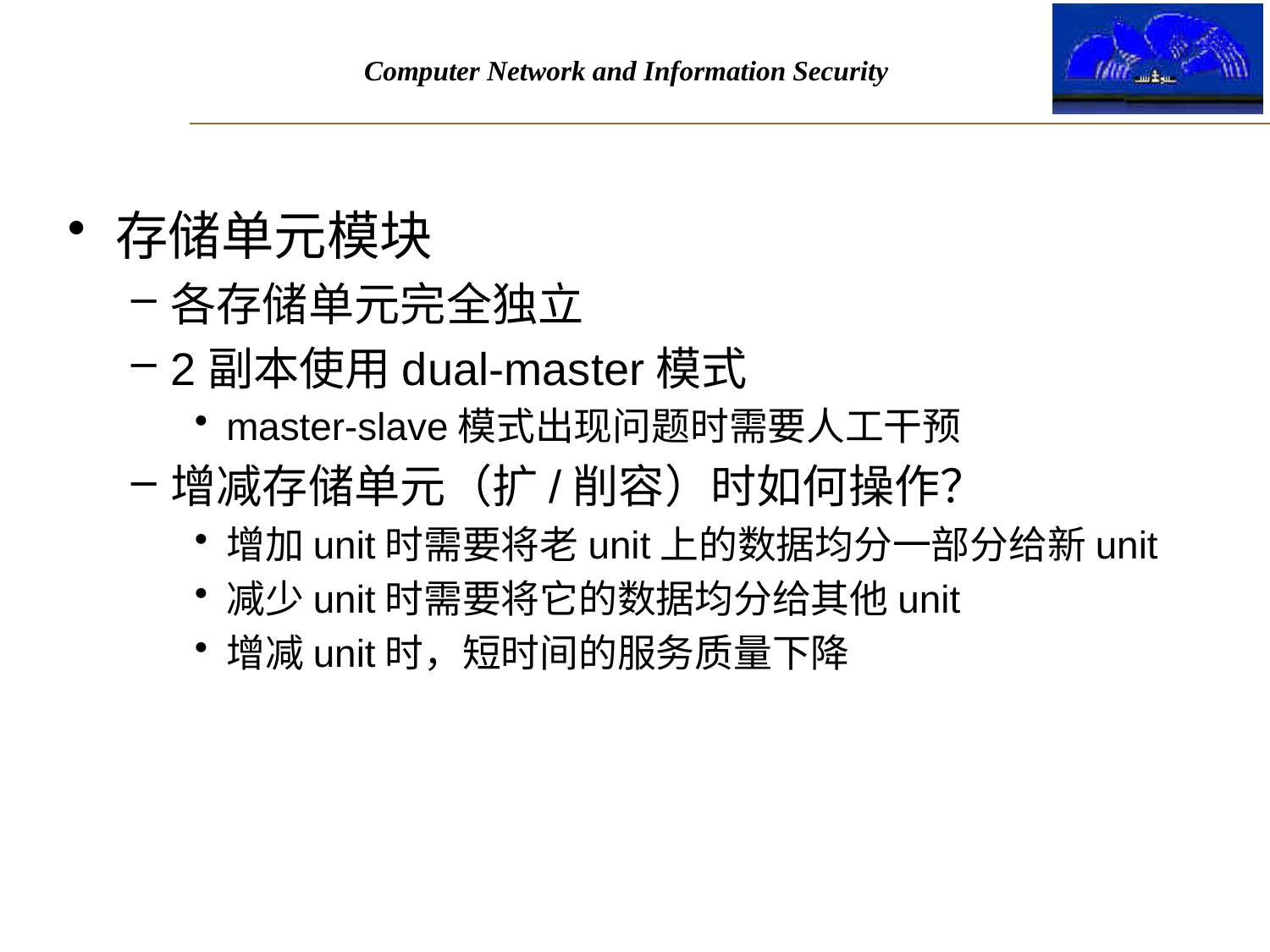

存储单元模块
各存储单元完全独立
2副本使用dual-master模式
master-slave模式出现问题时需要人工干预
增减存储单元（扩/削容）时如何操作？
增加unit时需要将老unit上的数据均分一部分给新unit
减少unit时需要将它的数据均分给其他unit
增减unit时，短时间的服务质量下降